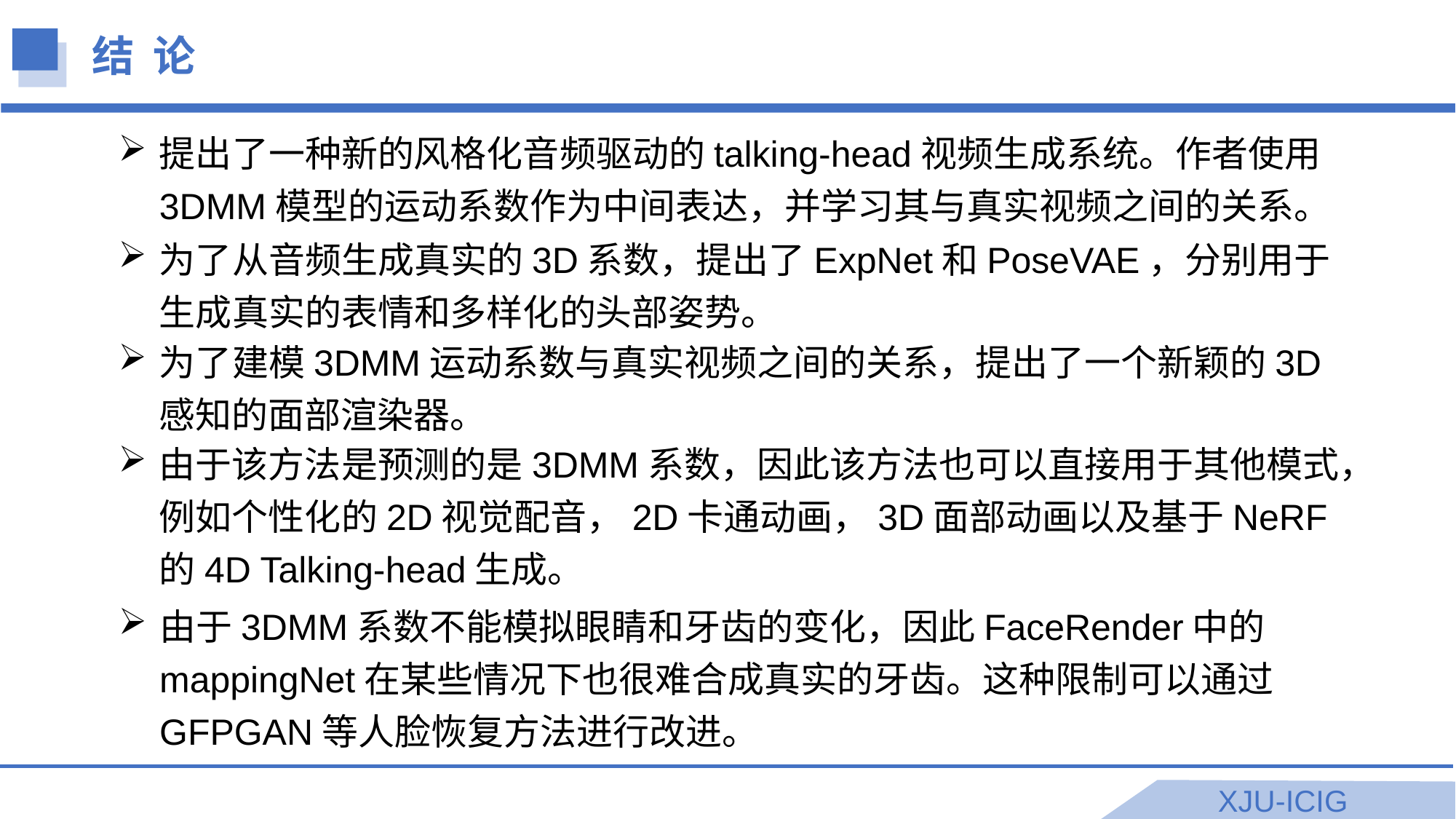

结  论

提出了一种新的风格化音频驱动的talking-head视频生成系统。作者使用3DMM模型的运动系数作为中间表达，并学习其与真实视频之间的关系。
为了从音频生成真实的3D系数，提出了ExpNet和PoseVAE，分别用于生成真实的表情和多样化的头部姿势。
为了建模3DMM运动系数与真实视频之间的关系，提出了一个新颖的3D感知的面部渲染器。
由于该方法是预测的是3DMM系数，因此该方法也可以直接用于其他模式，例如个性化的2D视觉配音，2D卡通动画，3D面部动画以及基于NeRF的4D Talking-head生成。
由于3DMM系数不能模拟眼睛和牙齿的变化，因此FaceRender中的mappingNet在某些情况下也很难合成真实的牙齿。这种限制可以通过GFPGAN等人脸恢复方法进行改进。
XJU-ICIG